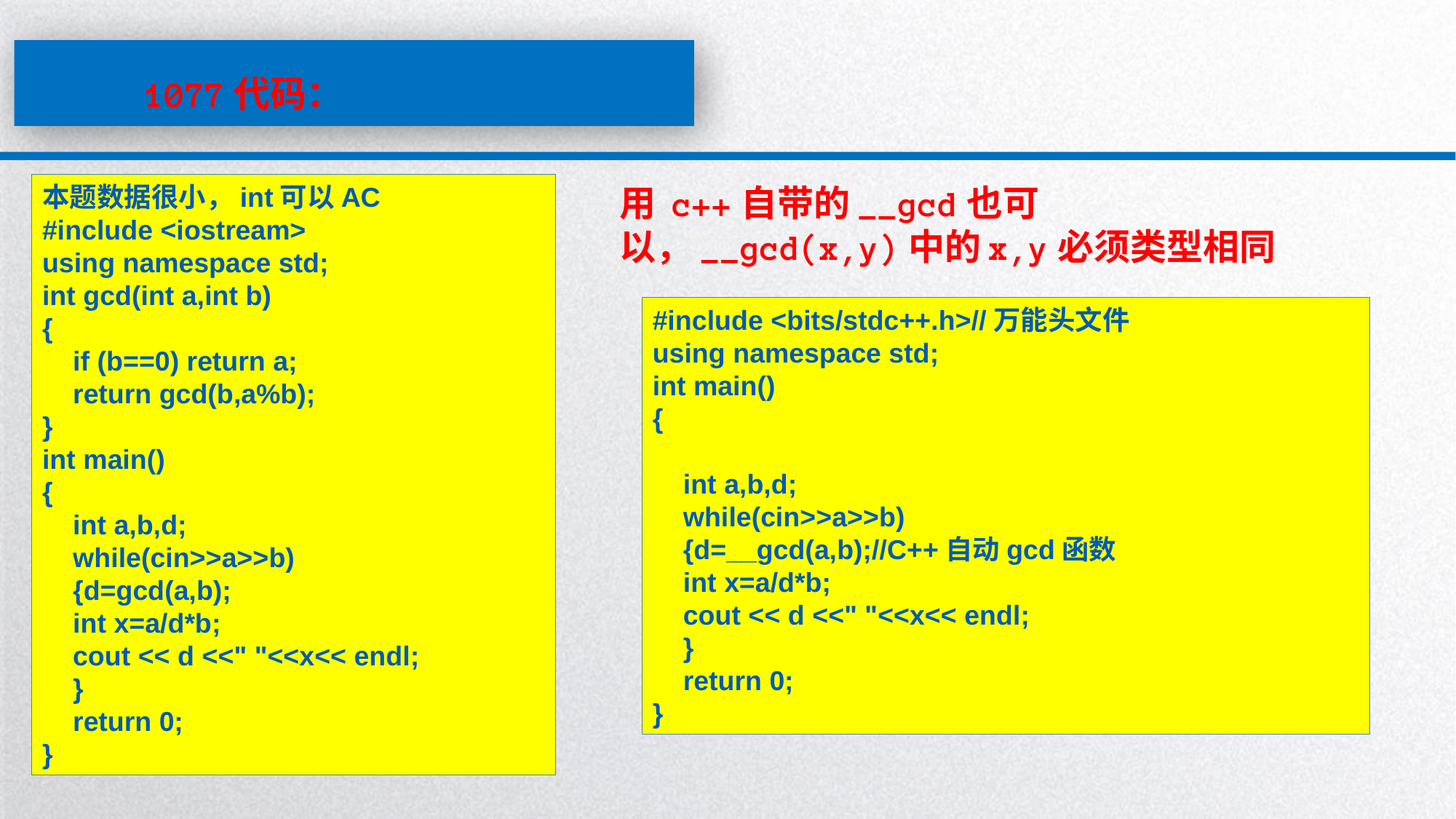

1077代码：
本题数据很小，int可以AC
#include <iostream>
using namespace std;
int gcd(int a,int b)
{
    if (b==0) return a;
    return gcd(b,a%b);
}
int main()
{
    int a,b,d;
    while(cin>>a>>b)
    {d=gcd(a,b);
    int x=a/d*b;
    cout << d <<" "<<x<< endl;
    }
    return 0;
}
用 c++自带的__gcd也可以，__gcd(x,y)中的x,y必须类型相同
#include <bits/stdc++.h>//万能头文件
using namespace std;
int main()
{

    int a,b,d;
    while(cin>>a>>b)
    {d=__gcd(a,b);//C++自动gcd函数
    int x=a/d*b;
    cout << d <<" "<<x<< endl;
    }
    return 0;
}